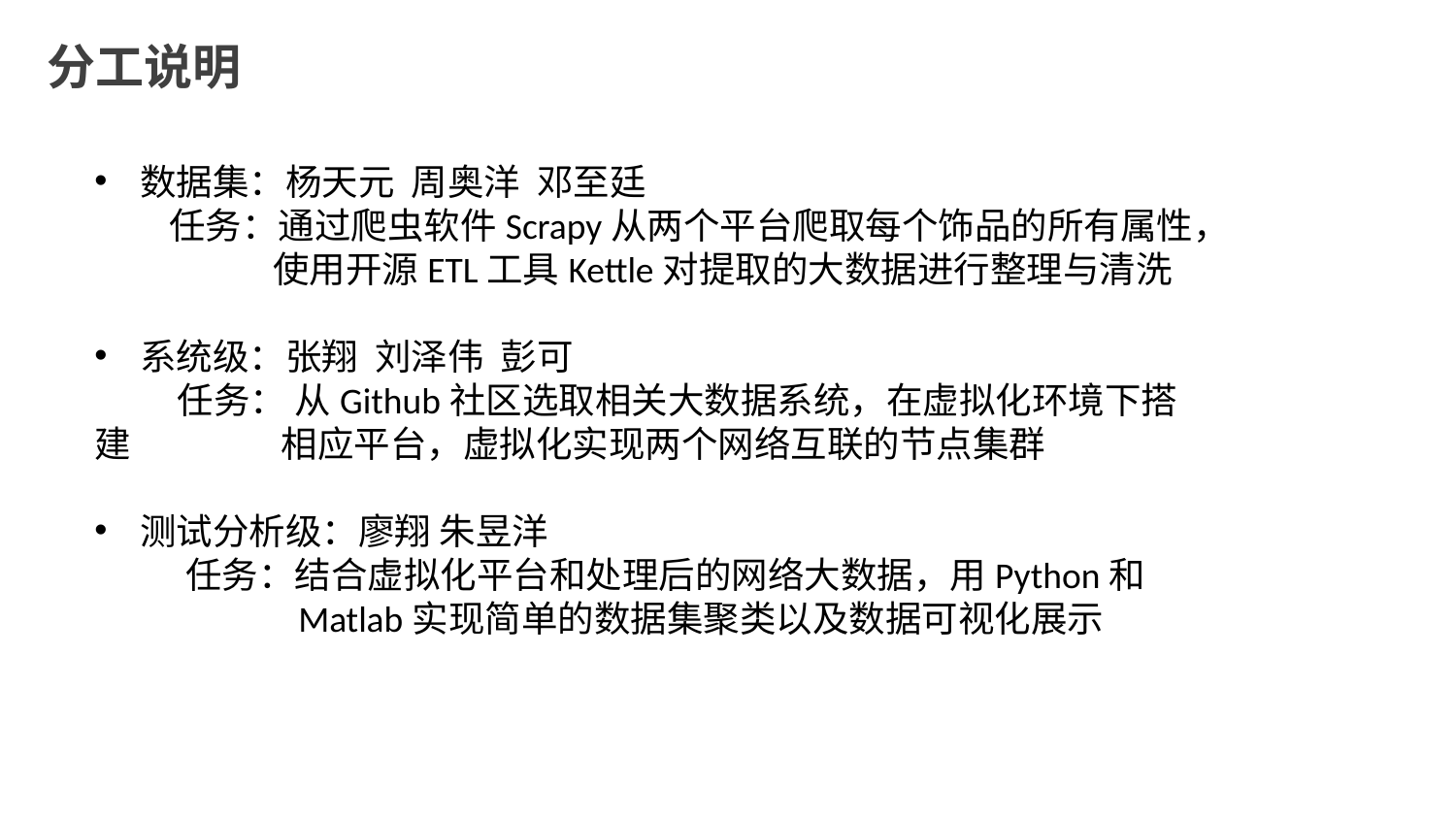

分工说明
数据集：杨天元  周奥洋  邓至廷
        任务：通过爬虫软件Scrapy从两个平台爬取每个饰品的所有属性，              	    使用开源ETL工具Kettle对提取的大数据进行整理与清洗

系统级：张翔  刘泽伟  彭可
         任务： 从Github社区选取相关大数据系统，在虚拟化环境下搭建	     相应平台，虚拟化实现两个网络互联的节点集群

测试分析级：廖翔 朱昱洋
          任务：结合虚拟化平台和处理后的网络大数据，用Python和	      Matlab实现简单的数据集聚类以及数据可视化展示